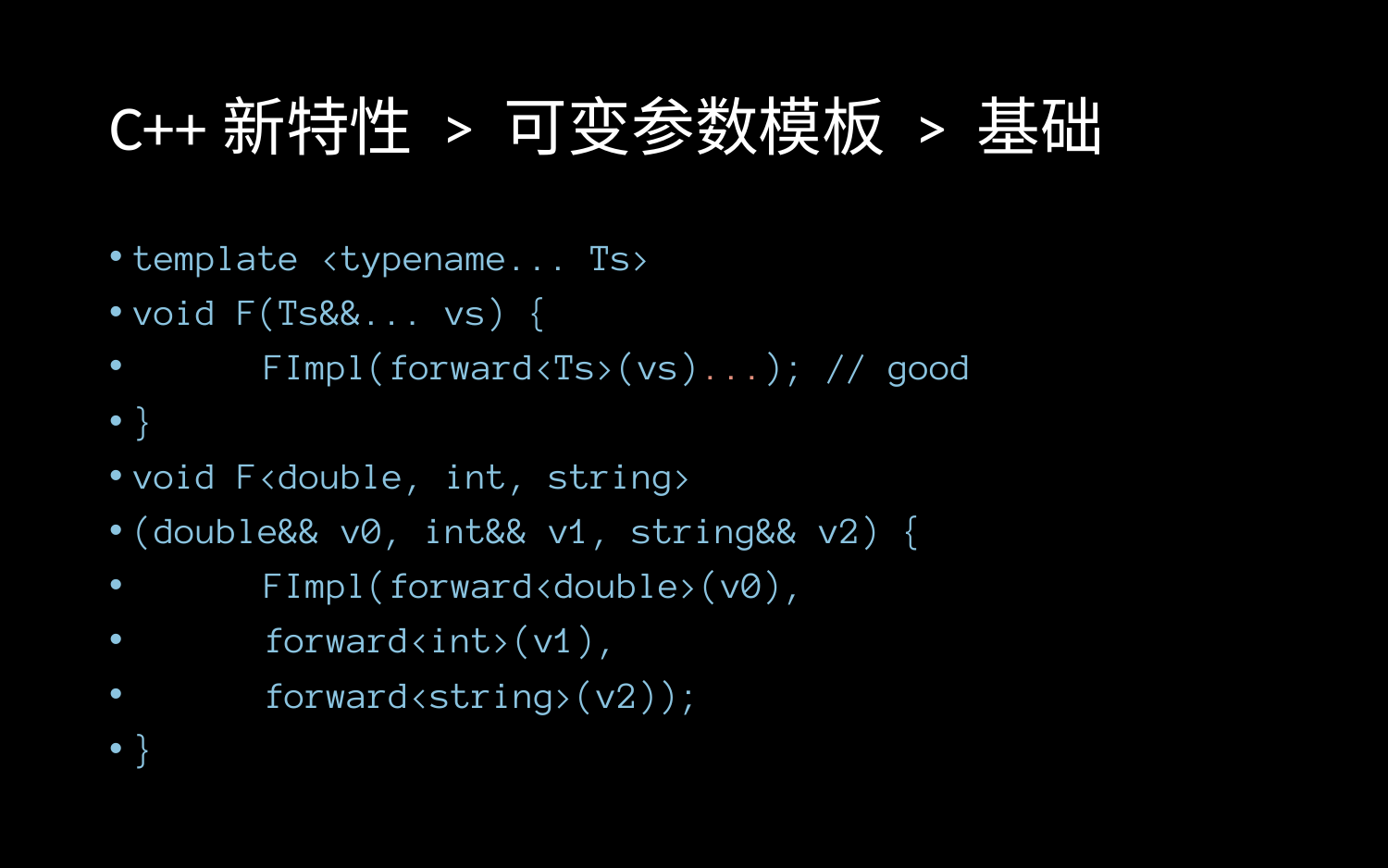

# C++新特性 > 可变参数模板 > 基础
template <typename... Ts>
void F(Ts&&... vs) {
	FImpl(forward<Ts>(vs)...); // good
}
void F<double, int, string>
(double&& v0, int&& v1, string&& v2) {
	FImpl(forward<double>(v0),
		forward<int>(v1),
		forward<string>(v2));
}